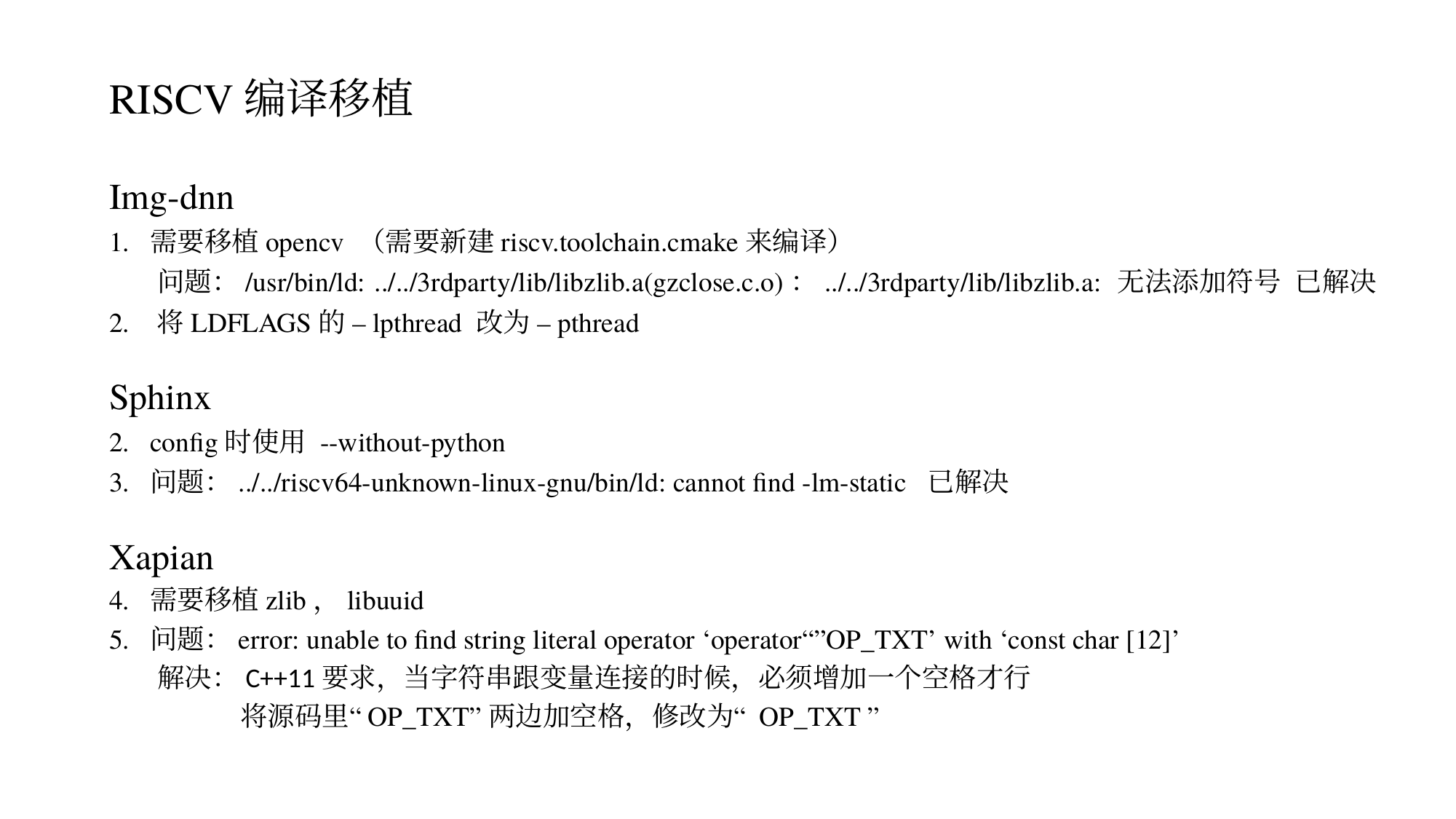

RISCV编译移植

Img-dnn
需要移植opencv （需要新建riscv.toolchain.cmake来编译）
      问题：/usr/bin/ld: ../../3rdparty/lib/libzlib.a(gzclose.c.o)：../../3rdparty/lib/libzlib.a: 无法添加符号  已解决
2.   将LDFLAGS的 –lpthread 改为 –pthread

Sphinx
config时使用 --without-python
问题：../../riscv64-unknown-linux-gnu/bin/ld: cannot find -lm-static  已解决

Xapian
需要移植zlib，libuuid
问题：error: unable to find string literal operator ‘operator“”OP_TXT’ with ‘const char [12]’
      解决：C++11要求，当字符串跟变量连接的时候，必须增加一个空格才行
                  将源码里“OP_TXT”两边加空格，修改为“ OP_TXT ”